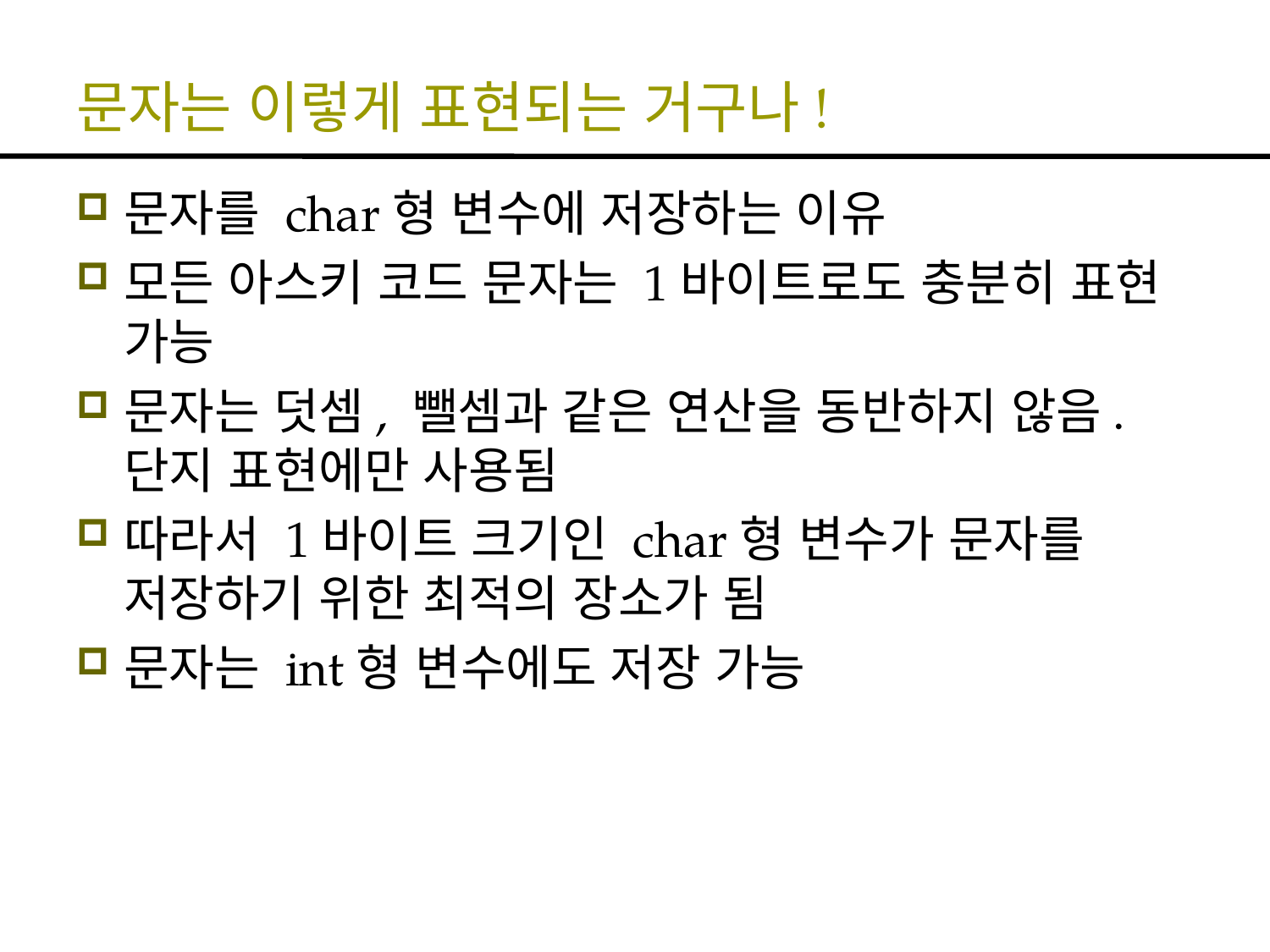

# 문자는 이렇게 표현되는 거구나!
문자를 char형 변수에 저장하는 이유
모든 아스키 코드 문자는 1바이트로도 충분히 표현 가능
문자는 덧셈, 뺄셈과 같은 연산을 동반하지 않음. 단지 표현에만 사용됨
따라서 1바이트 크기인 char형 변수가 문자를 저장하기 위한 최적의 장소가 됨
문자는 int형 변수에도 저장 가능